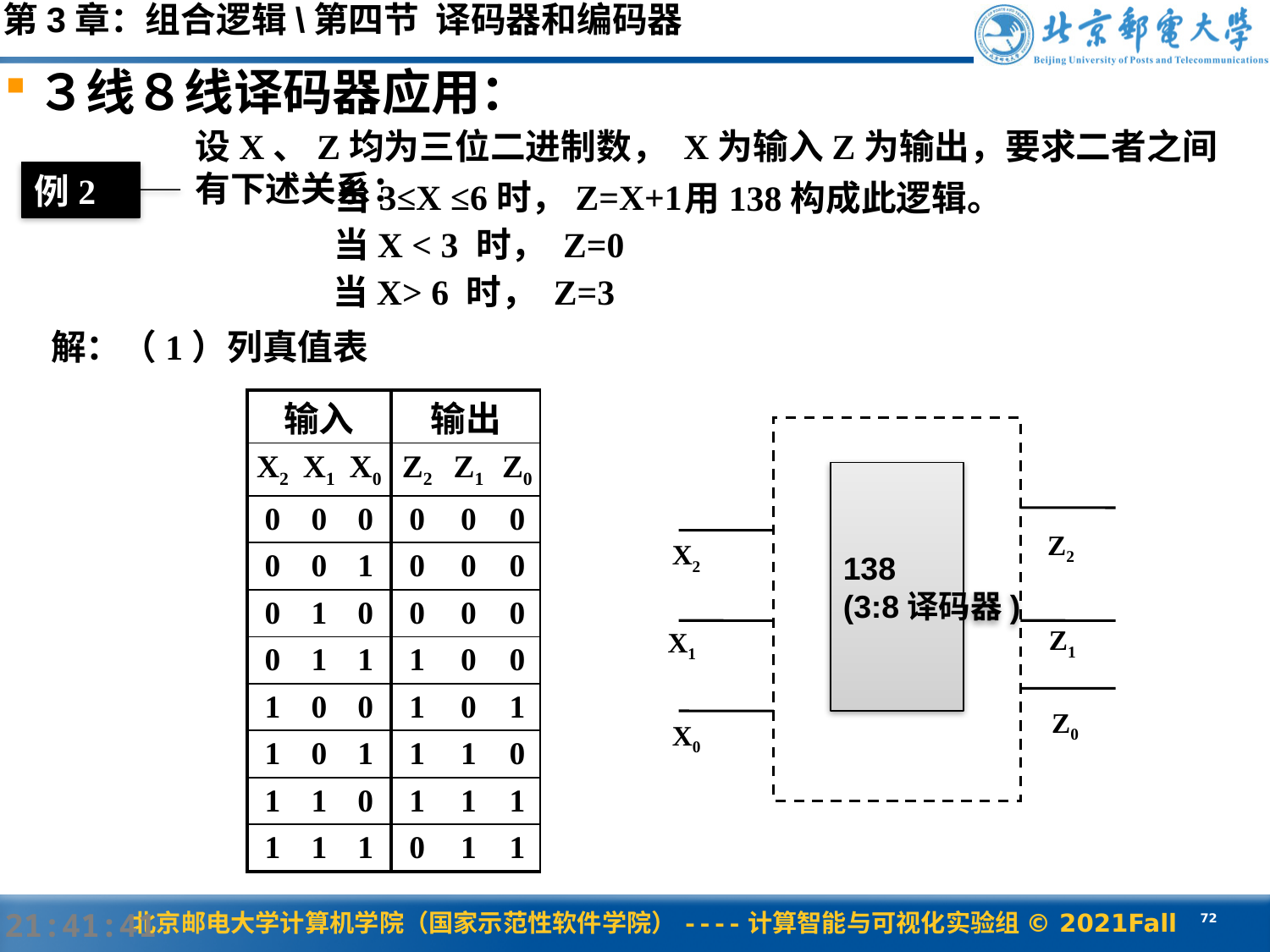

第3章：组合逻辑\第四节  译码器和编码器
３线８线译码器应用：

设X、Z均为三位二进制数， X为输入Z为输出，要求二者之间有下述关系：
例2

当3≤X ≤6时，Z=X+1
用138构成此逻辑。
当X < 3 时， Z=0
当X> 6 时， Z=3
解：（1）列真值表
| 输入 |  |  | 输出 |  |  |
| --- | --- | --- | --- | --- | --- |
| X2 | X1 | X0 | Z2 | Z1 | Z0 |
| 0 | 0 | 0 | 0 | 0 | 0 |
| 0 | 0 | 1 | 0 | 0 | 0 |
| 0 | 1 | 0 | 0 | 0 | 0 |
| 0 | 1 | 1 | 1 | 0 | 0 |
| 1 | 0 | 0 | 1 | 0 | 1 |
| 1 | 0 | 1 | 1 | 1 | 0 |
| 1 | 1 | 0 | 1 | 1 | 1 |
| 1 | 1 | 1 | 0 | 1 | 1 |

138
(3:8译码器)

Z2
X2

Z1
X1

Z0

X0